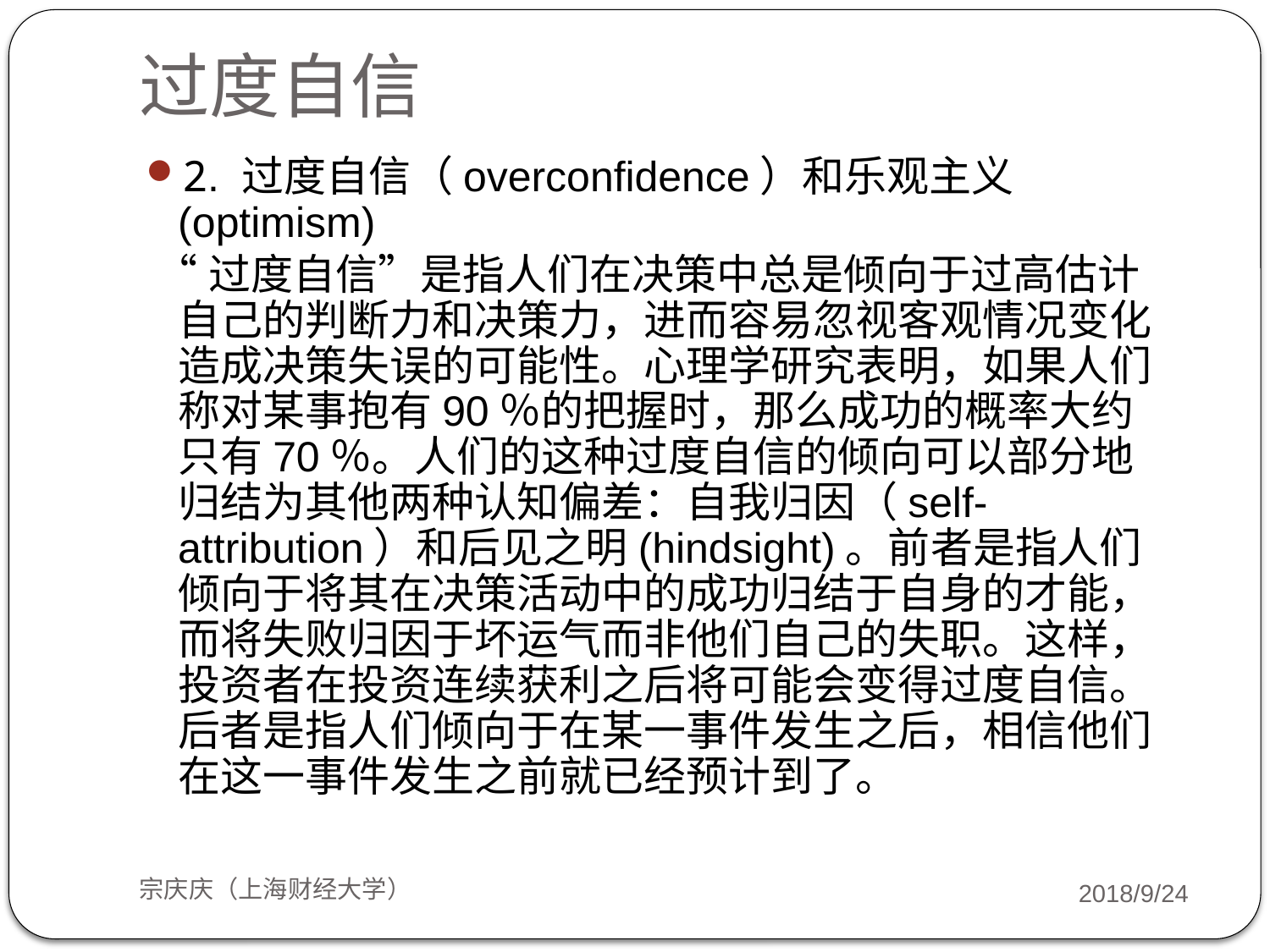

# 过度自信
2. 过度自信（overconfidence）和乐观主义 (optimism)
 “过度自信”是指人们在决策中总是倾向于过高估计自己的判断力和决策力，进而容易忽视客观情况变化造成决策失误的可能性。心理学研究表明，如果人们称对某事抱有90％的把握时，那么成功的概率大约只有70％。人们的这种过度自信的倾向可以部分地归结为其他两种认知偏差：自我归因（self-attribution）和后见之明(hindsight)。前者是指人们倾向于将其在决策活动中的成功归结于自身的才能，而将失败归因于坏运气而非他们自己的失职。这样，投资者在投资连续获利之后将可能会变得过度自信。后者是指人们倾向于在某一事件发生之后，相信他们在这一事件发生之前就已经预计到了。
宗庆庆（上海财经大学）
2018/9/24